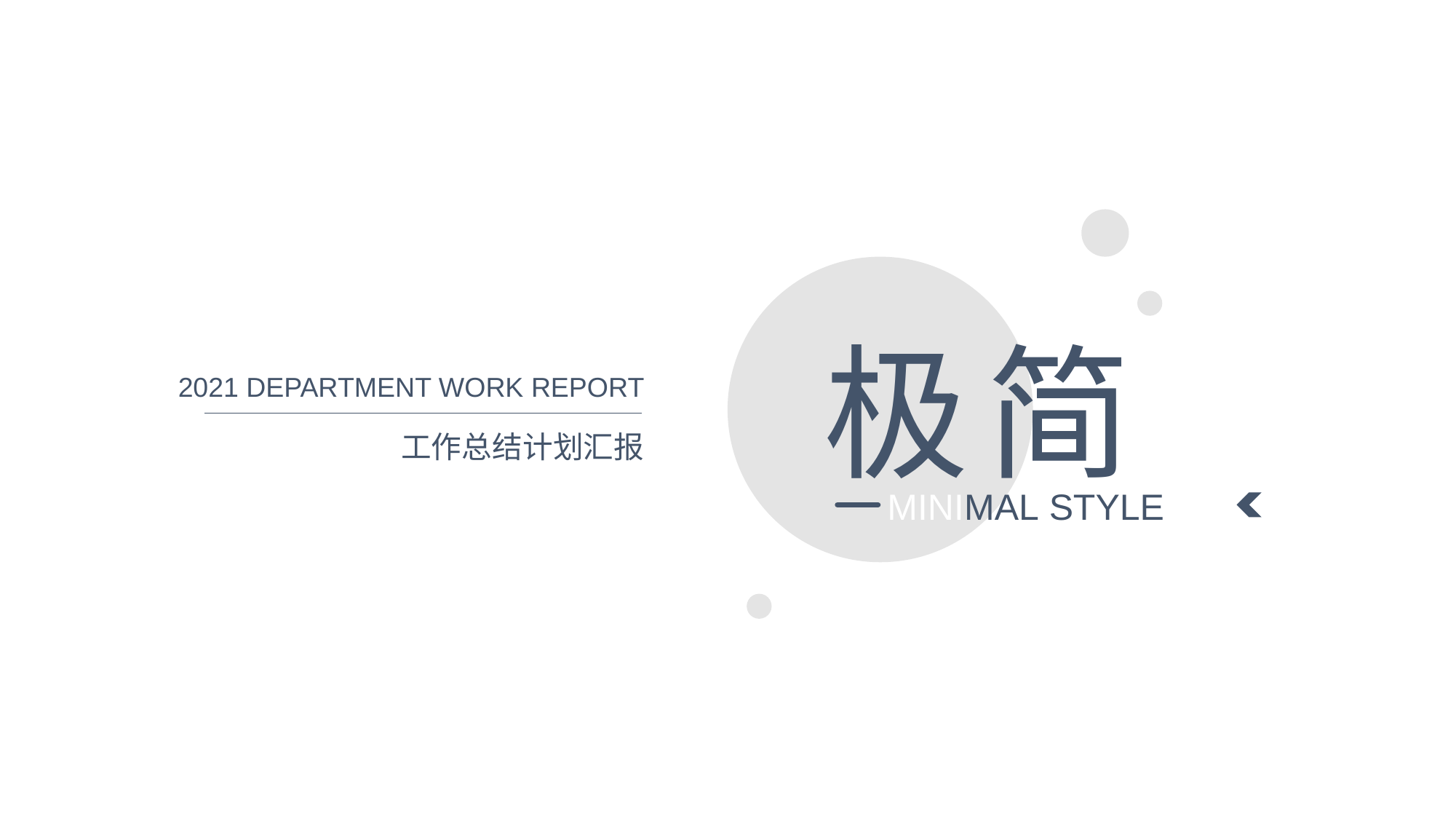

极
简
2021 DEPARTMENT WORK REPORT
工作总结计划汇报
MINIMAL STYLE